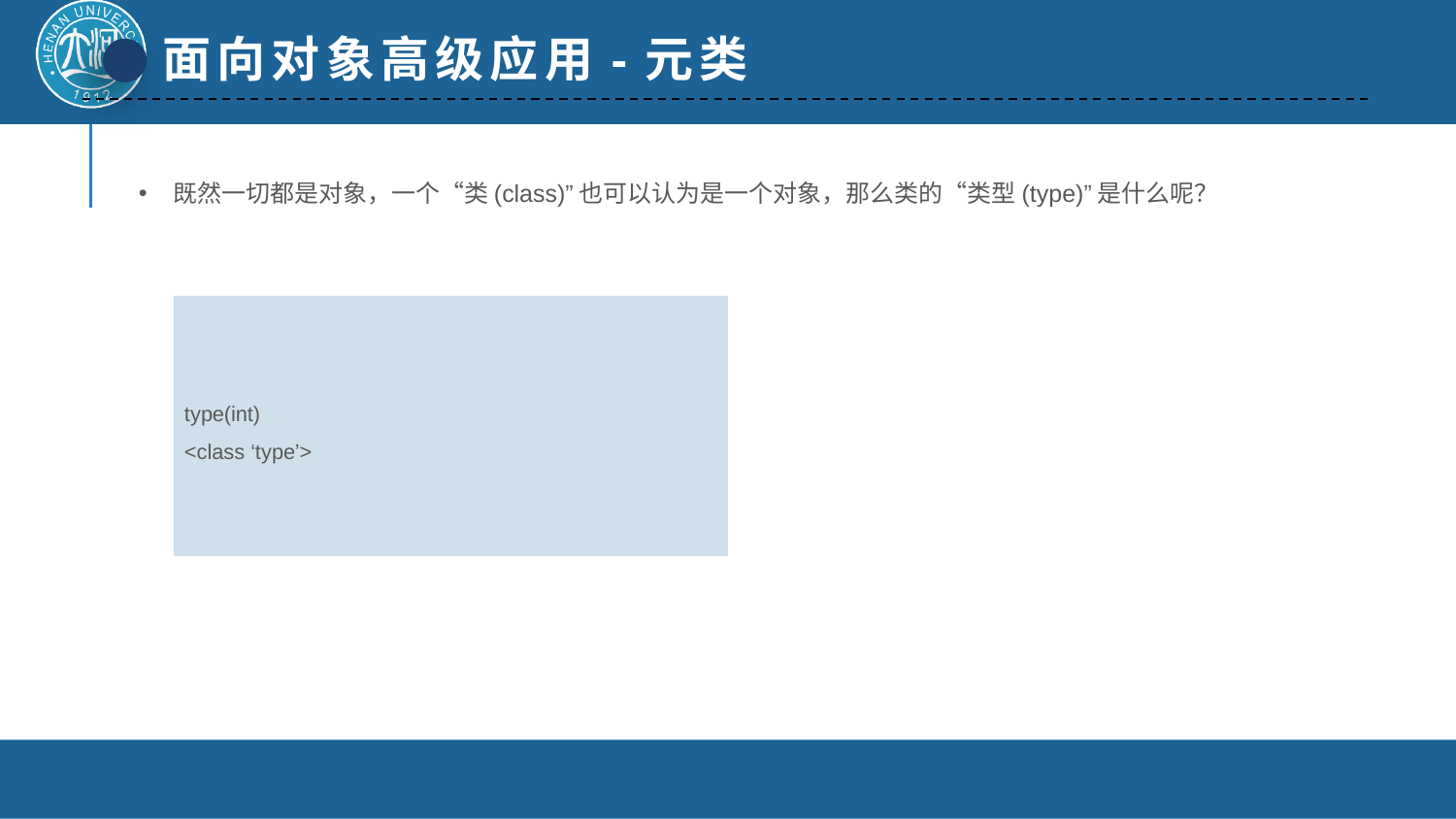

面向对象高级应用-元类

既然一切都是对象，一个“类(class)”也可以认为是一个对象，那么类的“类型(type)”是什么呢？
type(int)
<class ‘type’>